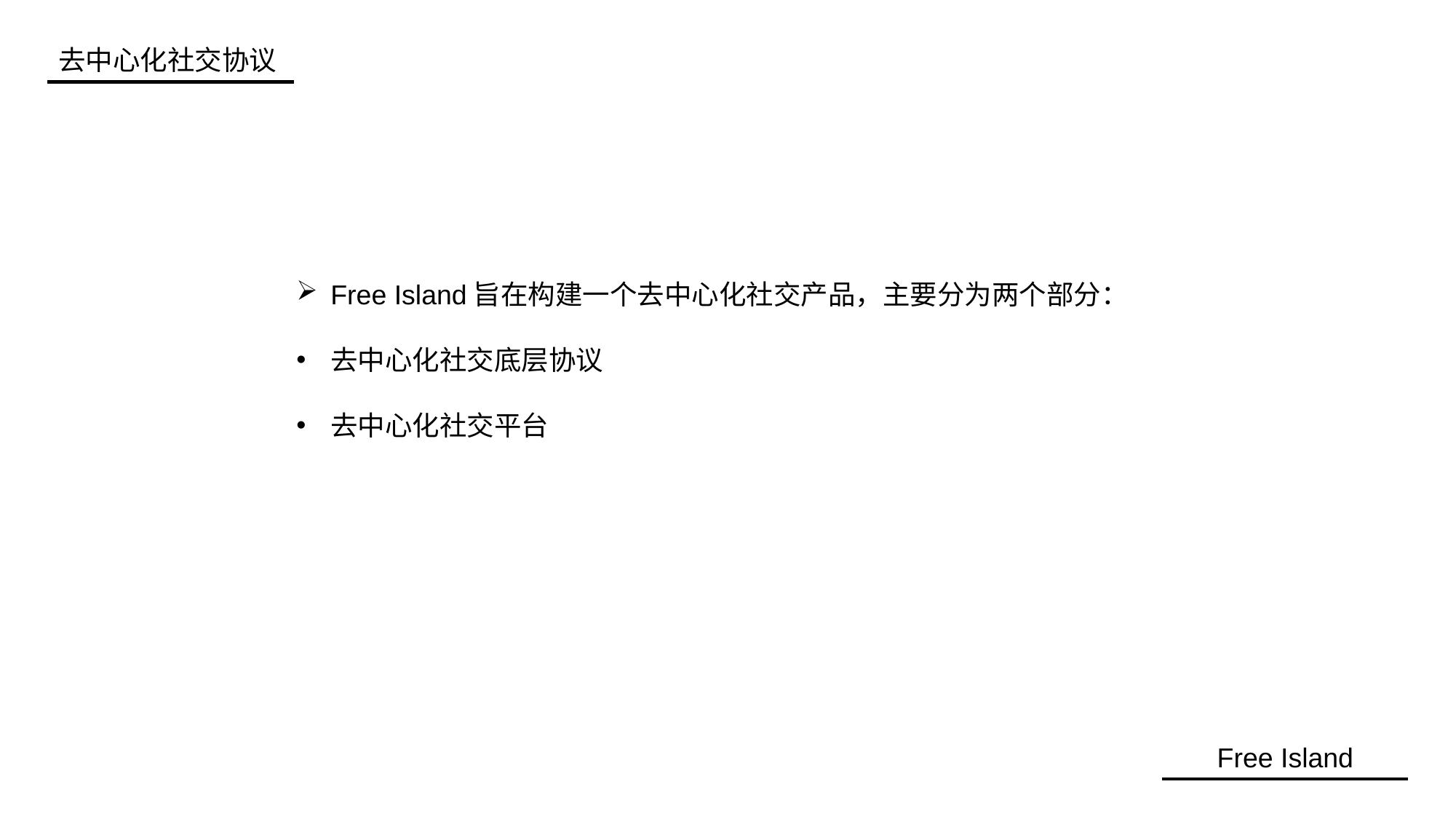

去中心化社交协议
Free Island旨在构建一个去中心化社交产品，主要分为两个部分：

去中心化社交底层协议

去中心化社交平台
Free Island